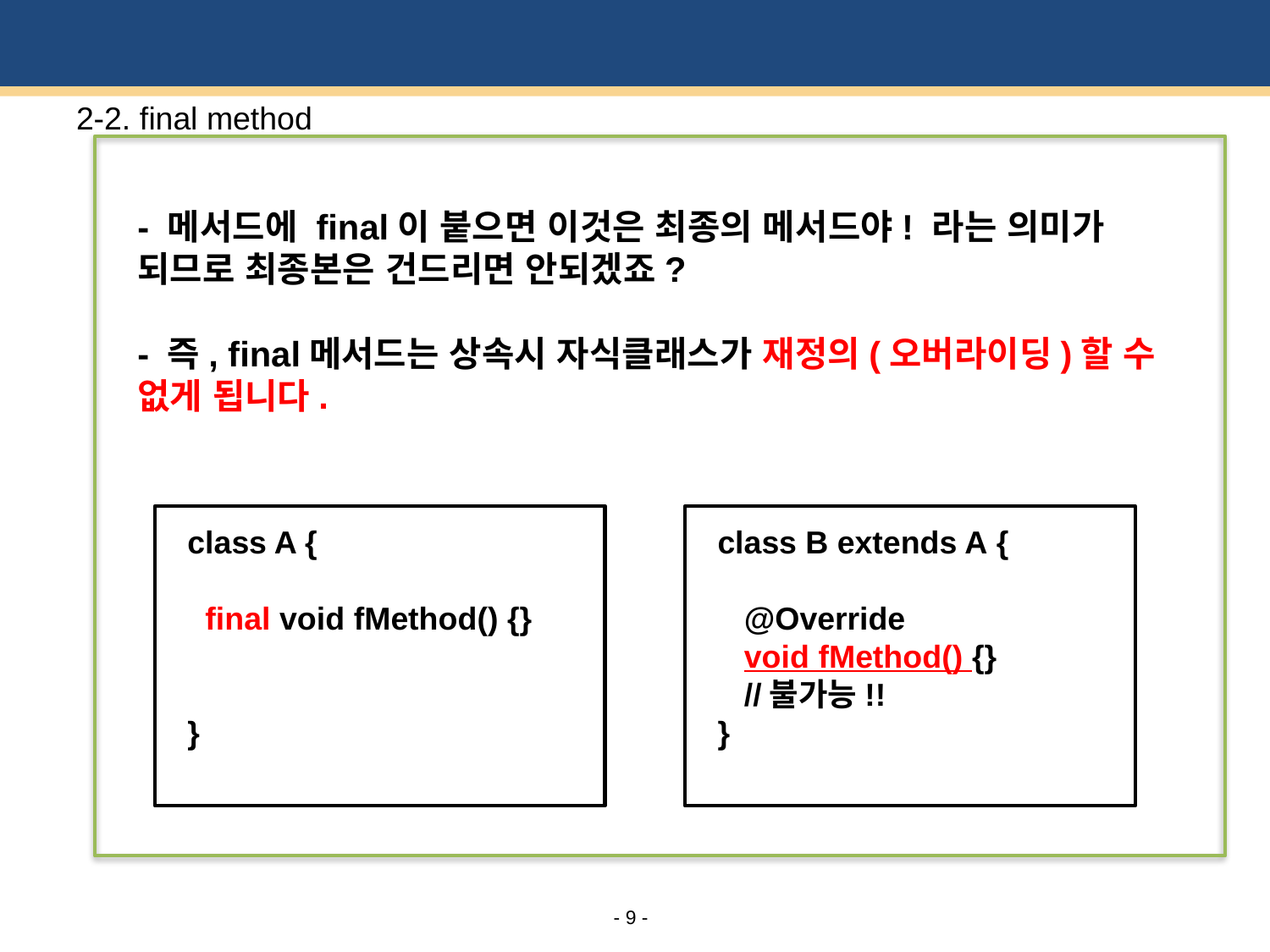

# 2-2. final method

- 메서드에 final이 붙으면 이것은 최종의 메서드야! 라는 의미가 되므로 최종본은 건드리면 안되겠죠?

- 즉, final메서드는 상속시 자식클래스가 재정의(오버라이딩)할 수 없게 됩니다.

class B extends A {

   @Override
   void fMethod() {}
   //불가능!!
}
class A {

  final void fMethod() {}

}